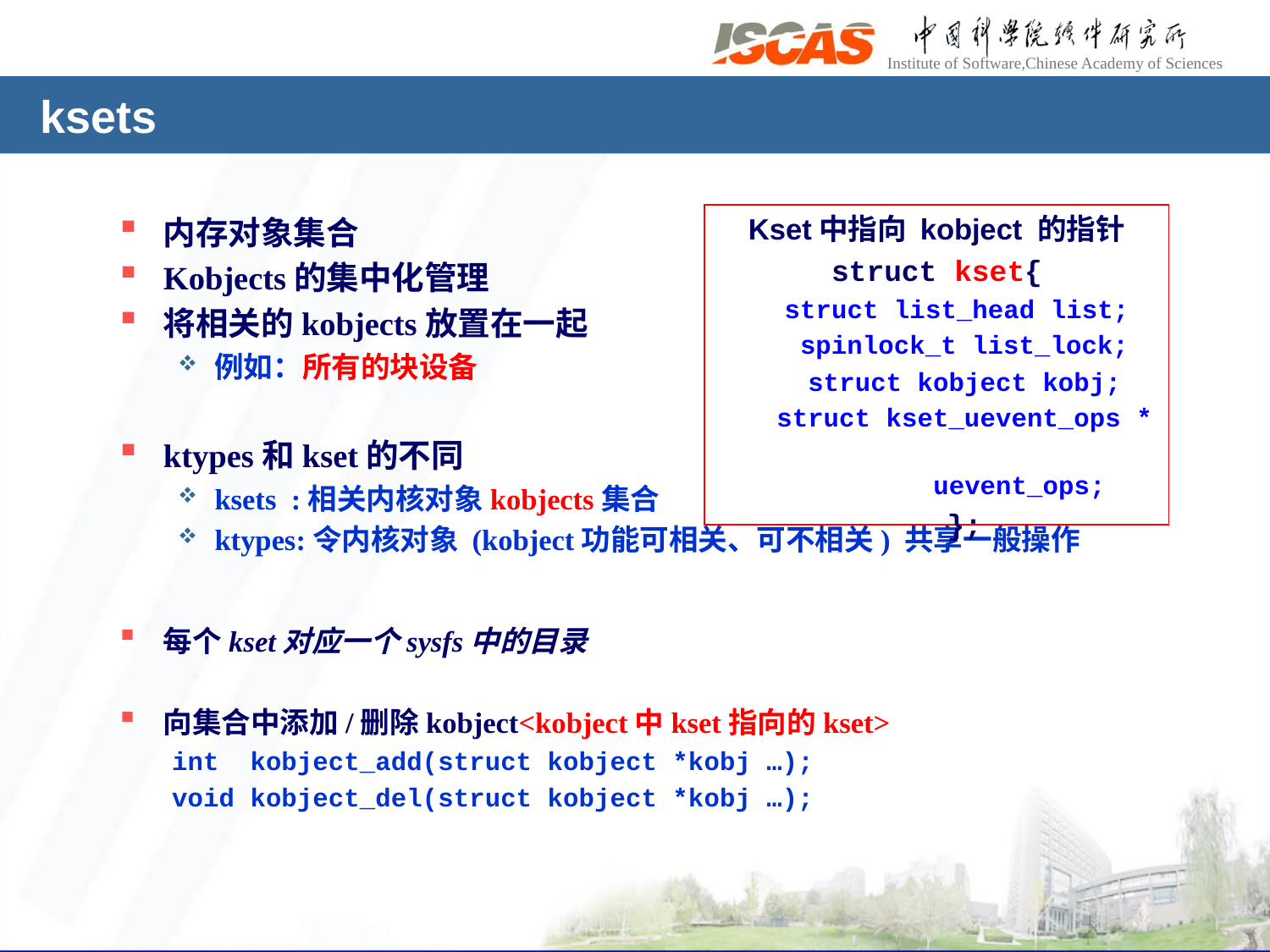

# ksets
Kset中指向 kobject 的指针
struct kset{
struct list_head list;
spinlock_t list_lock;
struct kobject kobj;
struct kset_uevent_ops *
       uevent_ops;
};
内存对象集合
Kobjects的集中化管理
将相关的kobjects放置在一起
例如：所有的块设备

ktypes和kset的不同
ksets  :相关内核对象kobjects集合
ktypes:令内核对象 (kobject功能可相关、可不相关) 共享一般操作

每个kset对应一个sysfs中的目录

向集合中添加/删除kobject<kobject中kset指向的kset>
int  kobject_add(struct kobject *kobj …);
void kobject_del(struct kobject *kobj …);